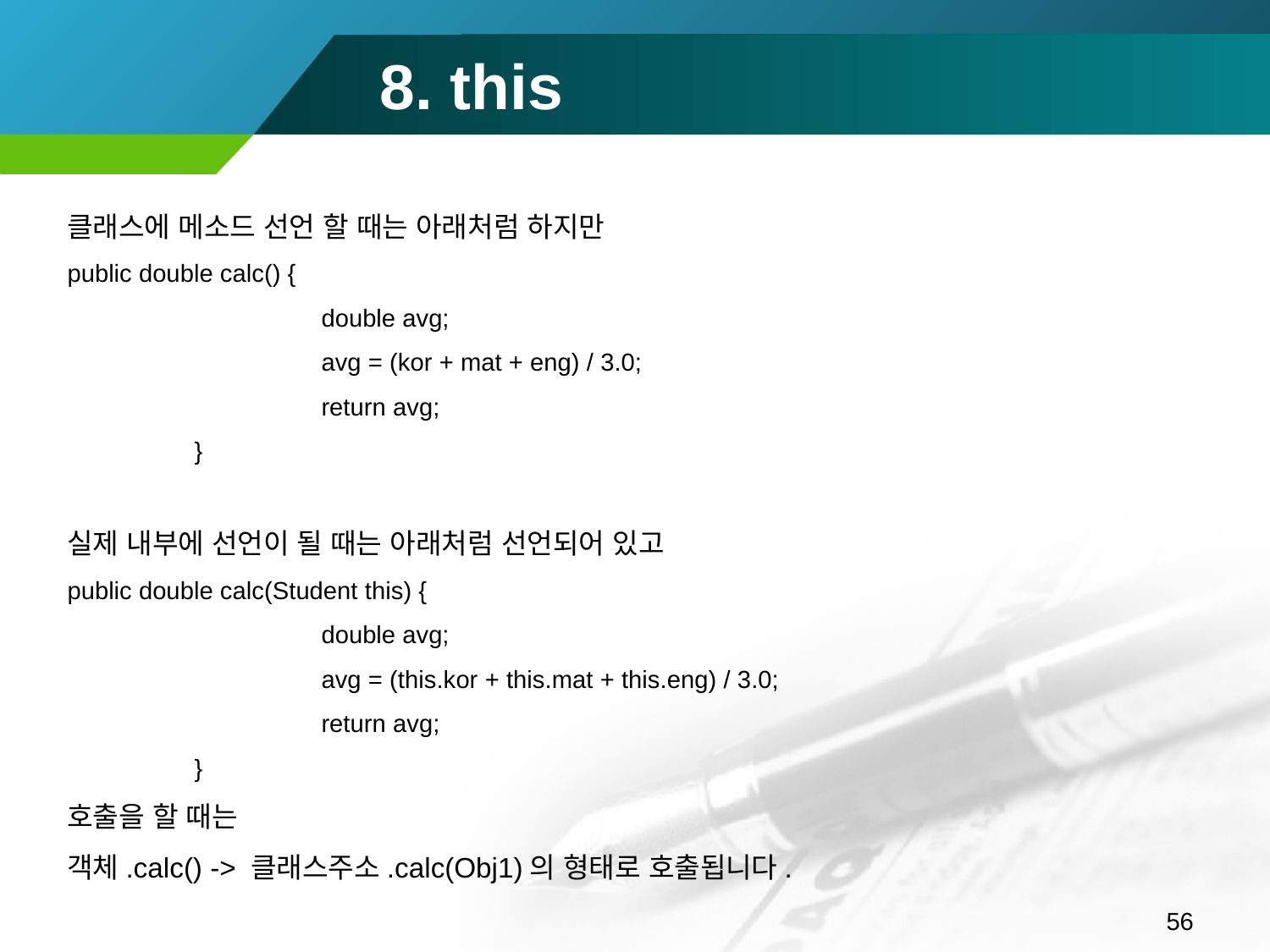

# 8. this
클래스에 메소드 선언 할 때는 아래처럼 하지만
public double calc() {
		double avg;
		avg = (kor + mat + eng) / 3.0;
		return avg;
	}

실제 내부에 선언이 될 때는 아래처럼 선언되어 있고
public double calc(Student this) {
		double avg;
		avg = (this.kor + this.mat + this.eng) / 3.0;
		return avg;
	}
호출을 할 때는
객체.calc() -> 클래스주소.calc(Obj1)의 형태로 호출됩니다.
56